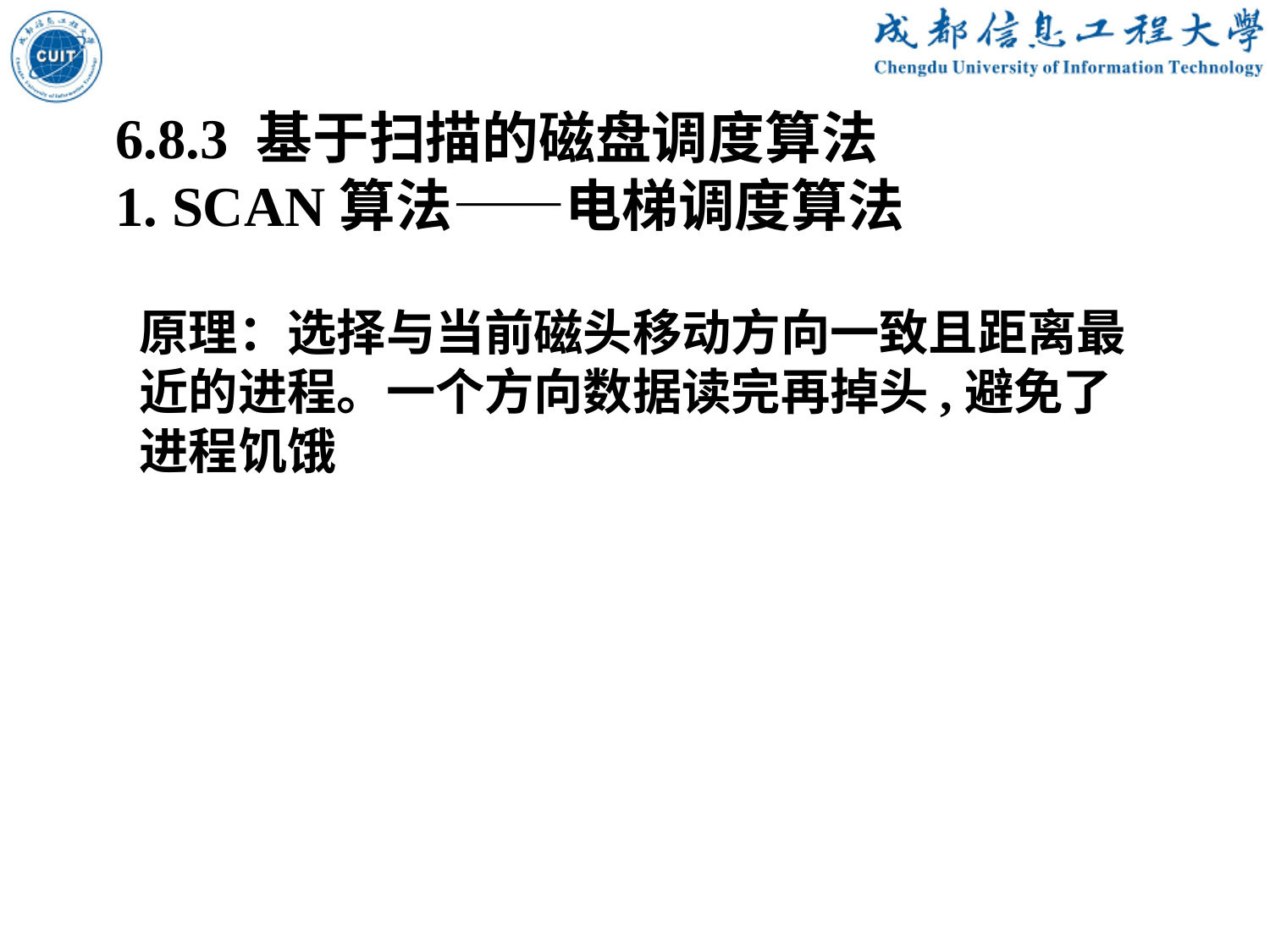

6.8.3 基于扫描的磁盘调度算法
1. SCAN算法——电梯调度算法
原理：选择与当前磁头移动方向一致且距离最近的进程。一个方向数据读完再掉头,避免了进程饥饿